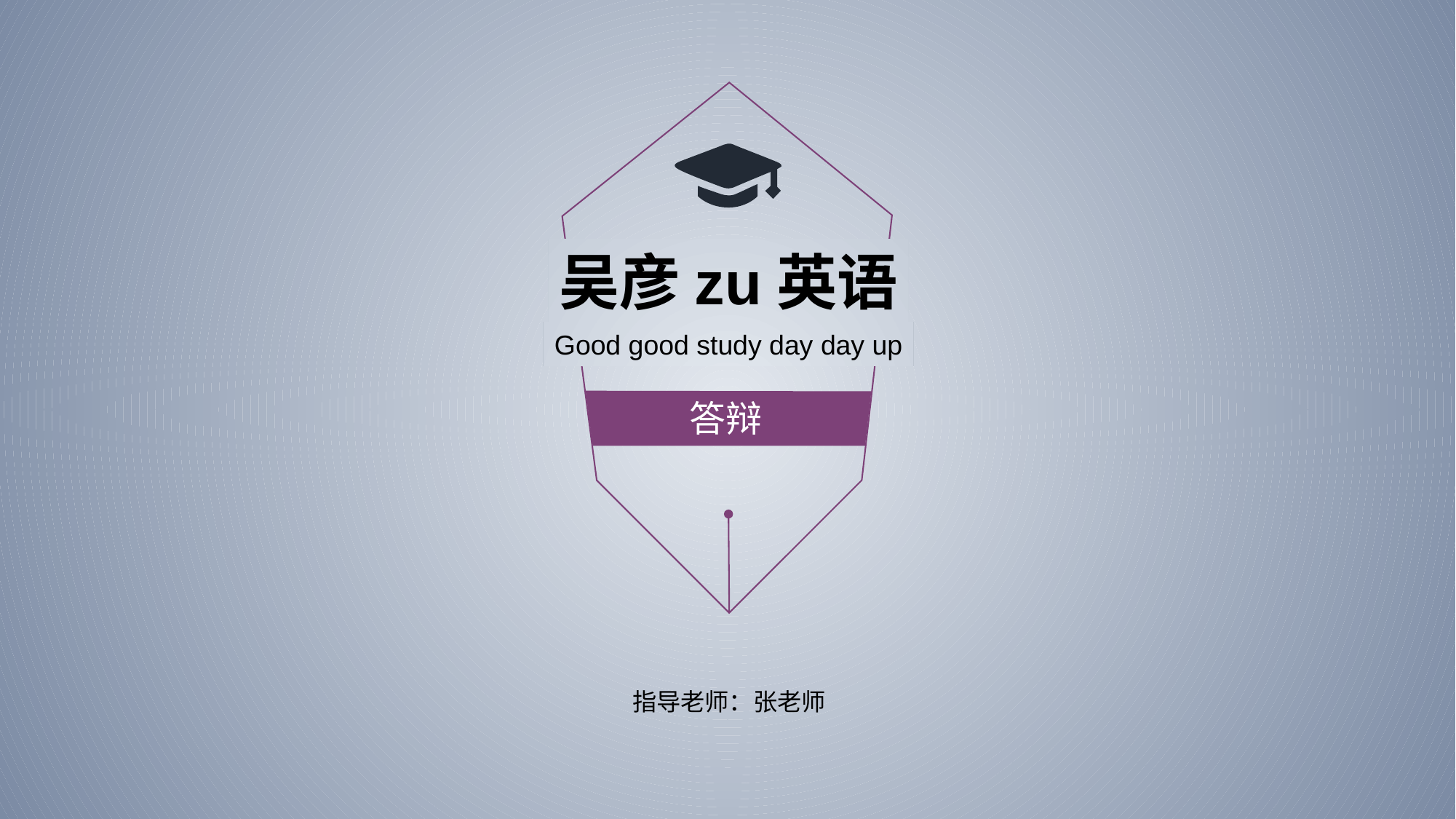

吴彦zu英语
Good good study day day up
       答辩

指导老师：张老师